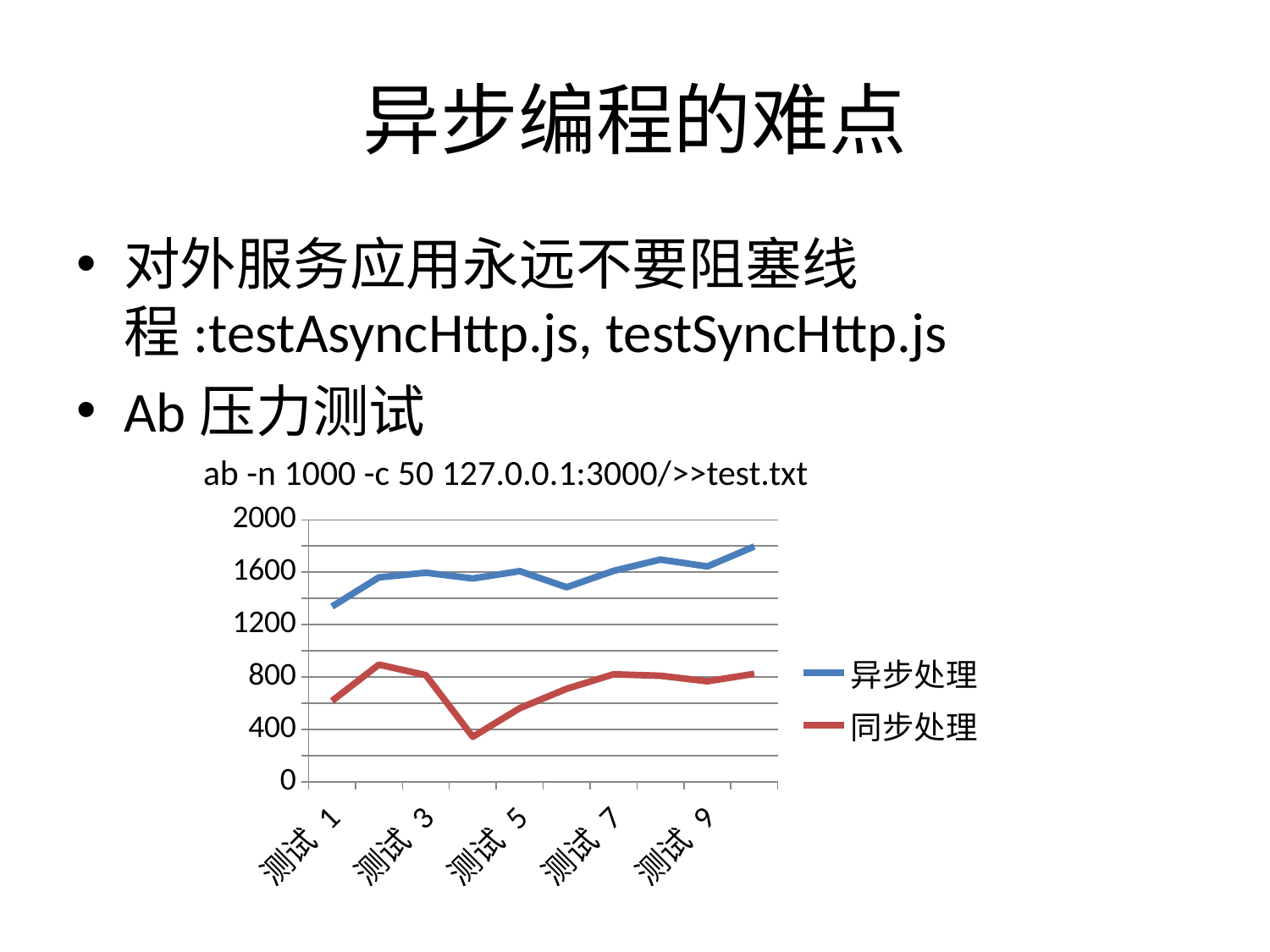

# 异步编程的难点
对外服务应用永远不要阻塞线程:testAsyncHttp.js, testSyncHttp.js
Ab压力测试
	ab -n 1000 -c 50 127.0.0.1:3000/>>test.txt

### Chart

| Category | 异步处理 | 同步处理 |
|---|---|---|
| 测试 1 | 1337.41 | 616.53 |
| 测试 2 | 1560.25 | 894.11 |
| 测试 3 | 1596.17 | 813.62 |
| 测试 4 | 1551.93 | 342.68 |
| 测试 5 | 1608.0 | 560.8199999999997 |
| 测试 6 | 1484.94 | 709.51 |
| 测试 7 | 1609.75 | 820.17 |
| 测试 8 | 1696.45 | 809.3399999999997 |
| 测试 9 | 1643.79 | 766.91 |
| 测试 10 | 1796.23 | 823.78 |